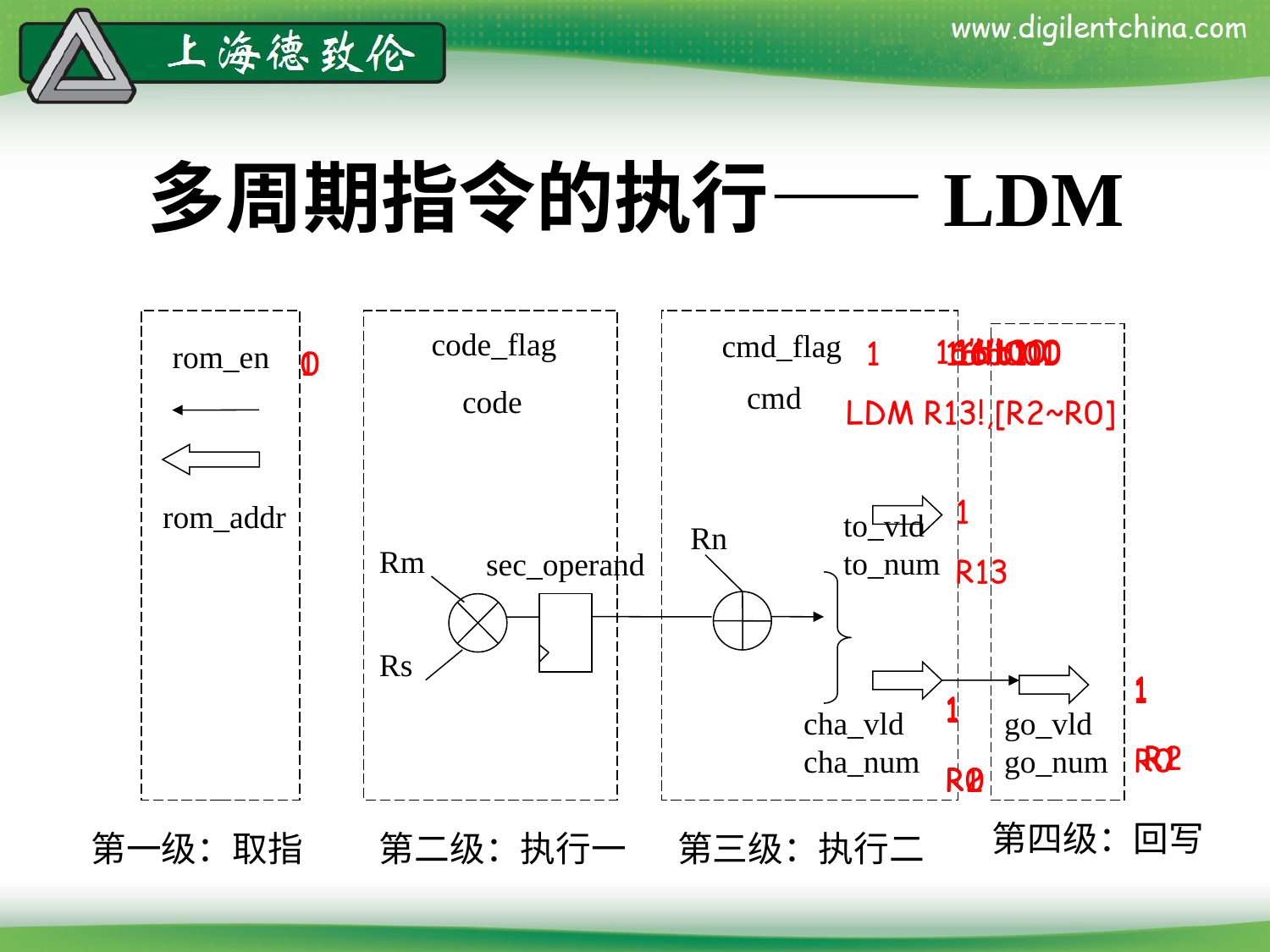

# 多周期指令的执行——LDM

code_flag

cmd_flag
rom_en
cmd
code

rom_addr

to_vld
to_num
Rn
Rm
sec_operand

Rs

cha_vld
cha_num
go_vld
go_num
第四级：回写
第一级：取指
第二级：执行一
第三级：执行二
16’b100
16’b110
1
16’b000
16’b111
0
1
LDM R13!,[R2~R0]
1
R13
1
1
1
1
1
1
R1
R2
R0
R0
R1
R2